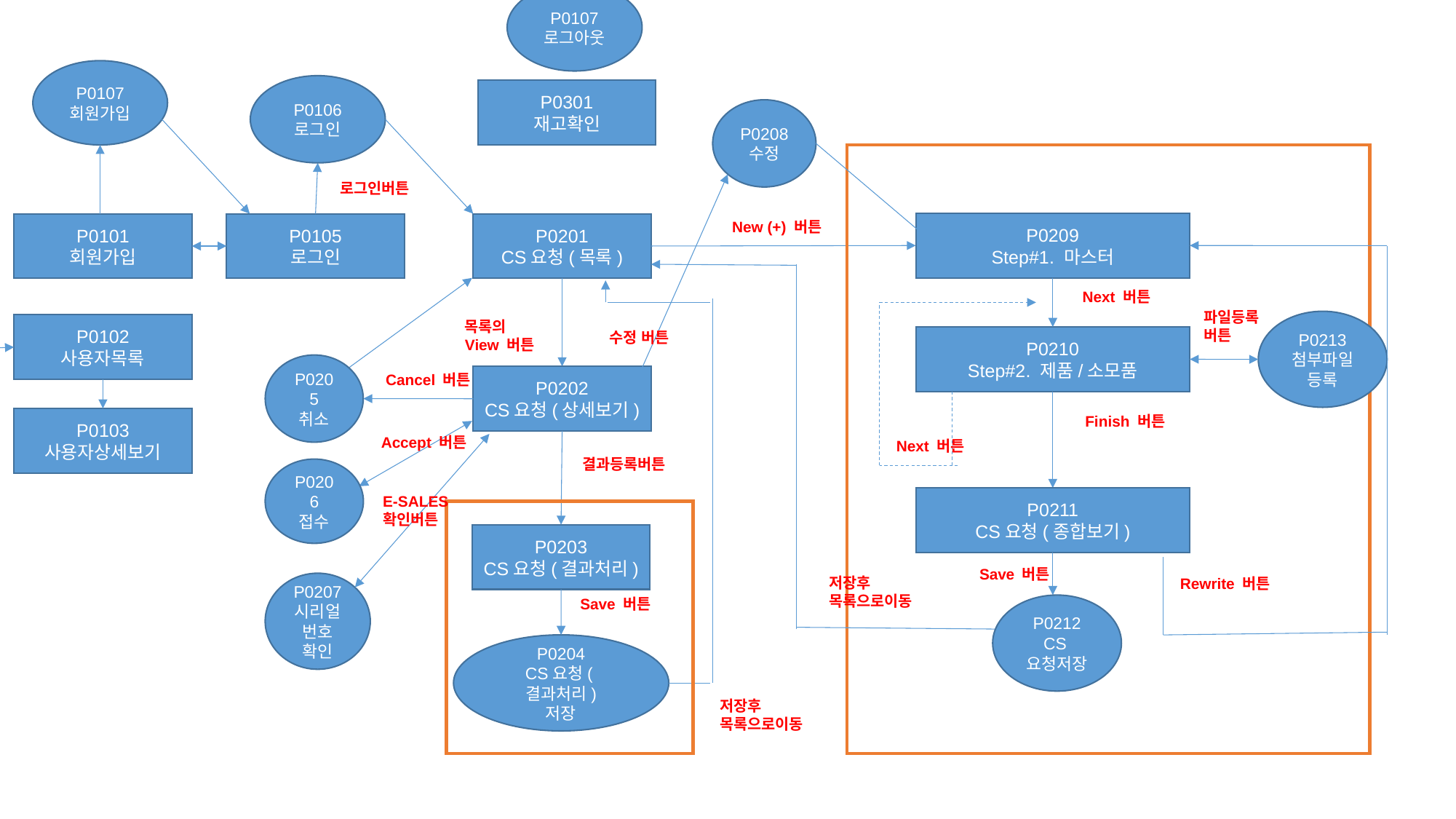

P0107
로그아웃
P0107
회원가입
P0106
로그인
P0301
재고확인
P0208
수정

로그인버튼
New (+) 버튼
P0209
Step#1. 마스터
P0101
회원가입
P0105
로그인
P0201
CS요청(목록)
Next 버튼
파일등록
버튼
P0104
사용자
수정
P0213
첨부파일
등록
목록의
View 버튼
P0102
사용자목록
수정 버튼
P0210
Step#2. 제품/소모품
P0205
취소
Cancel 버튼
P0202
CS요청(상세보기)
Finish 버튼
P0103
사용자상세보기
Accept 버튼
Next 버튼
결과등록버튼
P0206
접수
E-SALES
확인버튼
P0211
CS요청(종합보기)

P0203
CS요청(결과처리)
Save 버튼
저장후
목록으로이동
Rewrite 버튼
P0207
시리얼번호
확인
Save 버튼
P0212
CS요청저장
P0204
CS요청(결과처리)
저장
저장후
목록으로이동